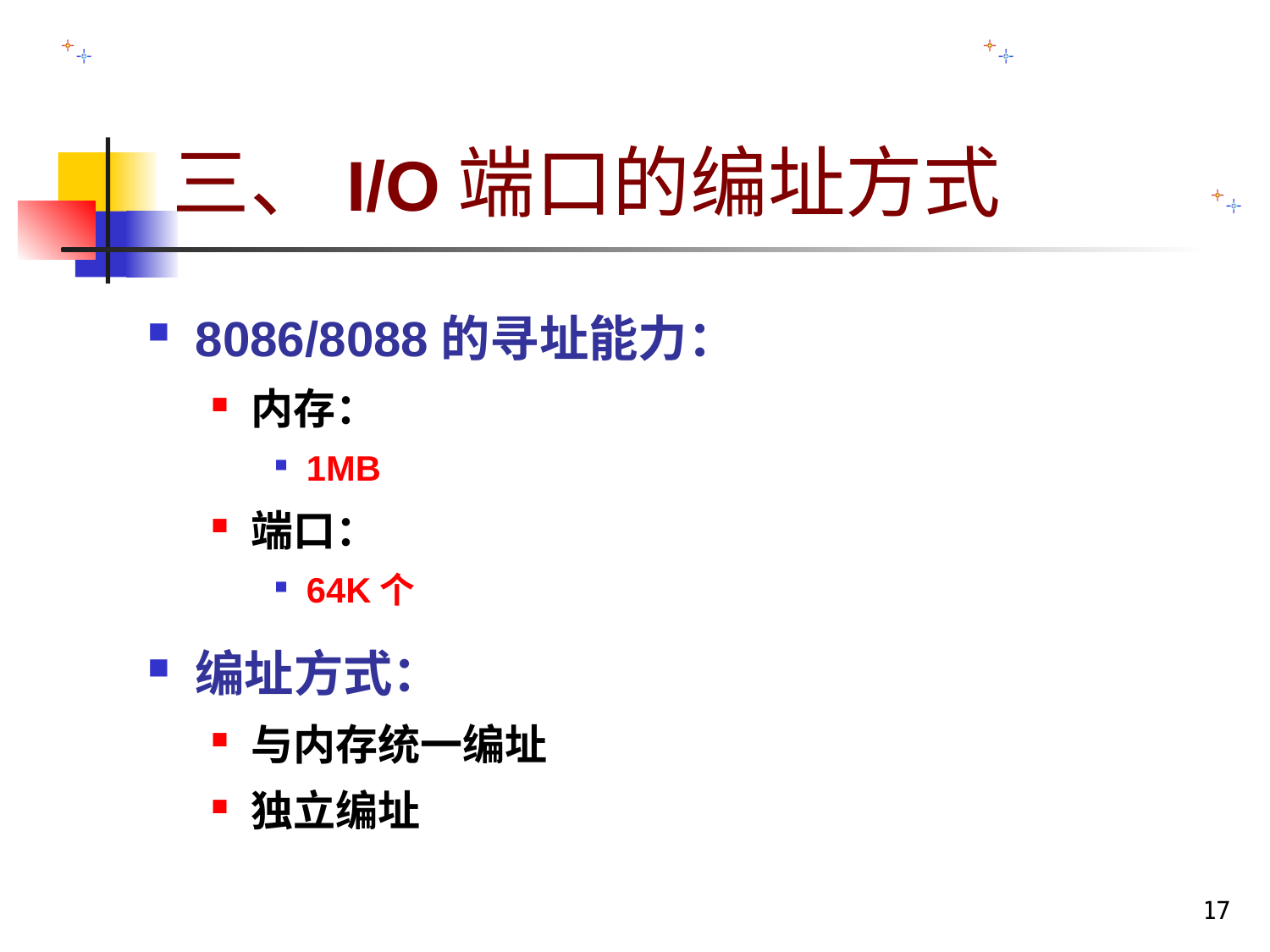

三、I/O端口的编址方式
8086/8088的寻址能力：
内存：
1MB
端口：
64K个
编址方式：
与内存统一编址
独立编址
17